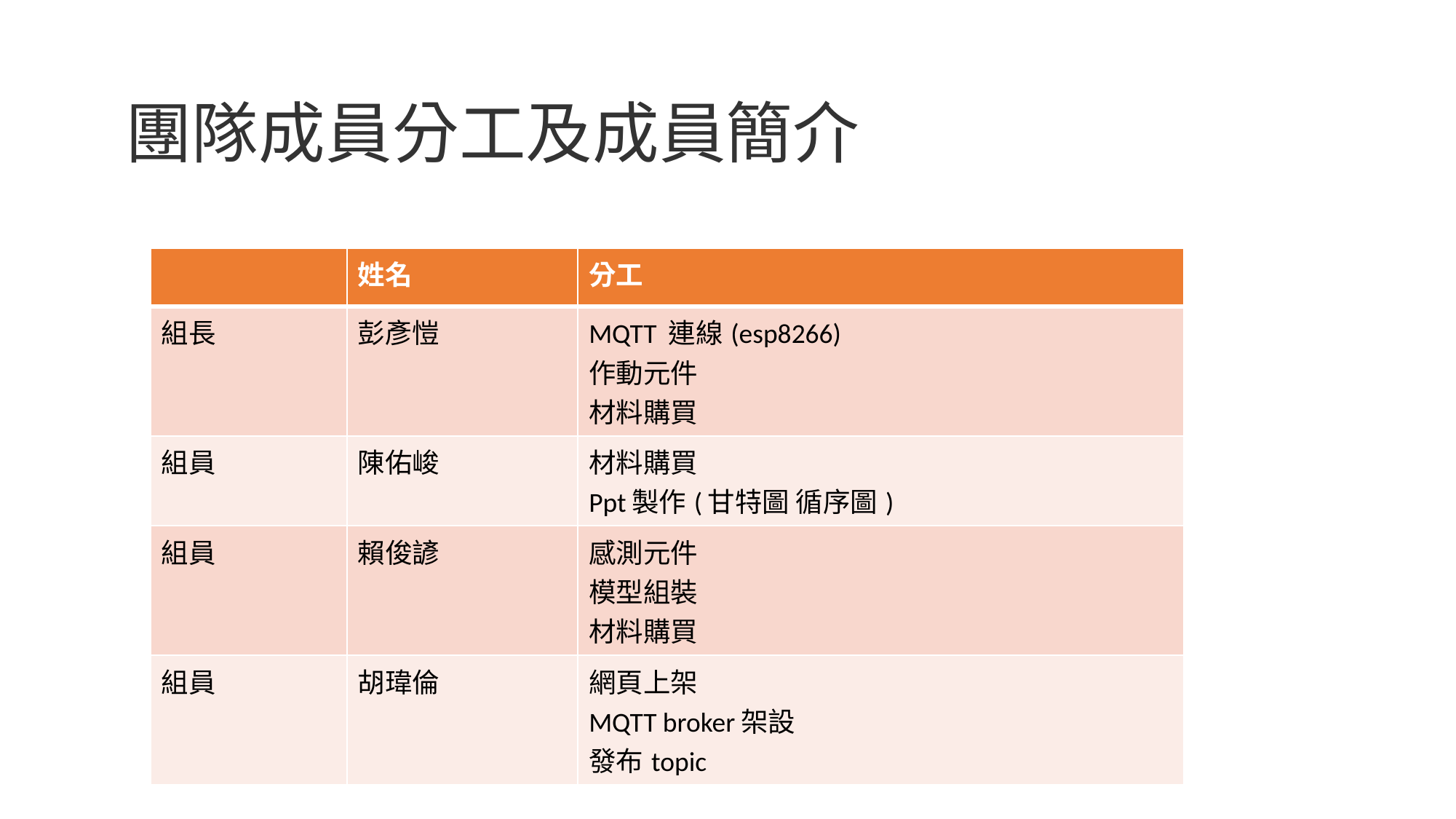

# 團隊成員分工及成員簡介
|  | 姓名 | 分工 |
| --- | --- | --- |
| 組長 | 彭彥愷 | MQTT 連線(esp8266) 作動元件 材料購買 |
| 組員 | 陳佑峻 | 材料購買 Ppt製作(甘特圖 循序圖) |
| 組員 | 賴俊諺 | 感測元件 模型組裝 材料購買 |
| 組員 | 胡瑋倫 | 網頁上架 MQTT broker架設 發布topic |